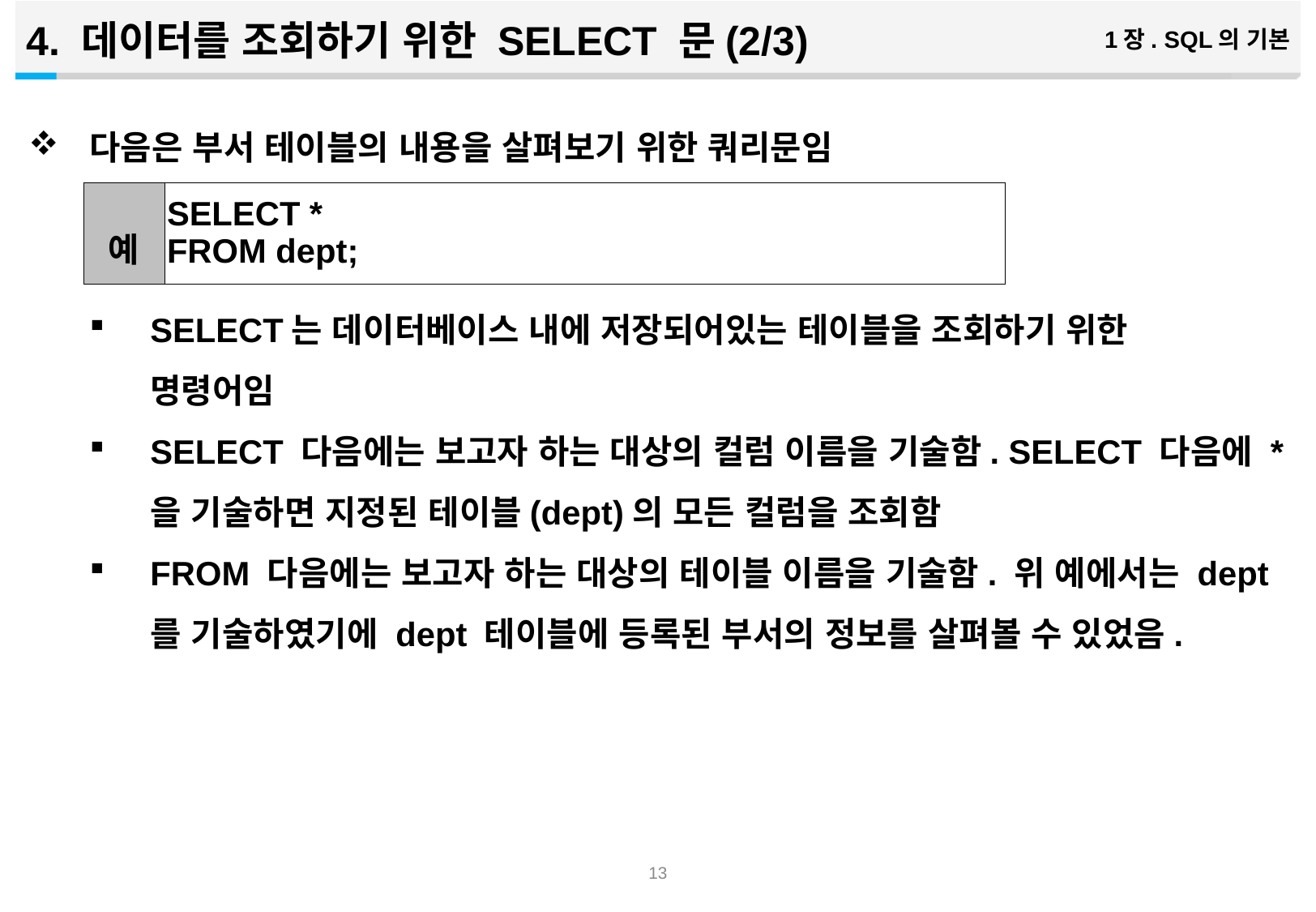

4. 데이터를 조회하기 위한 SELECT 문(2/3)
1장. SQL의 기본
다음은 부서 테이블의 내용을 살펴보기 위한 쿼리문임

SELECT는 데이터베이스 내에 저장되어있는 테이블을 조회하기 위한        명령어임
SELECT 다음에는 보고자 하는 대상의 컬럼 이름을 기술함. SELECT 다음에 *을 기술하면 지정된 테이블(dept)의 모든 컬럼을 조회함
FROM 다음에는 보고자 하는 대상의 테이블 이름을 기술함. 위 예에서는 dept를 기술하였기에 dept 테이블에 등록된 부서의 정보를 살펴볼 수 있었음.

| 예 | SELECT \* FROM dept; |
| --- | --- |
13